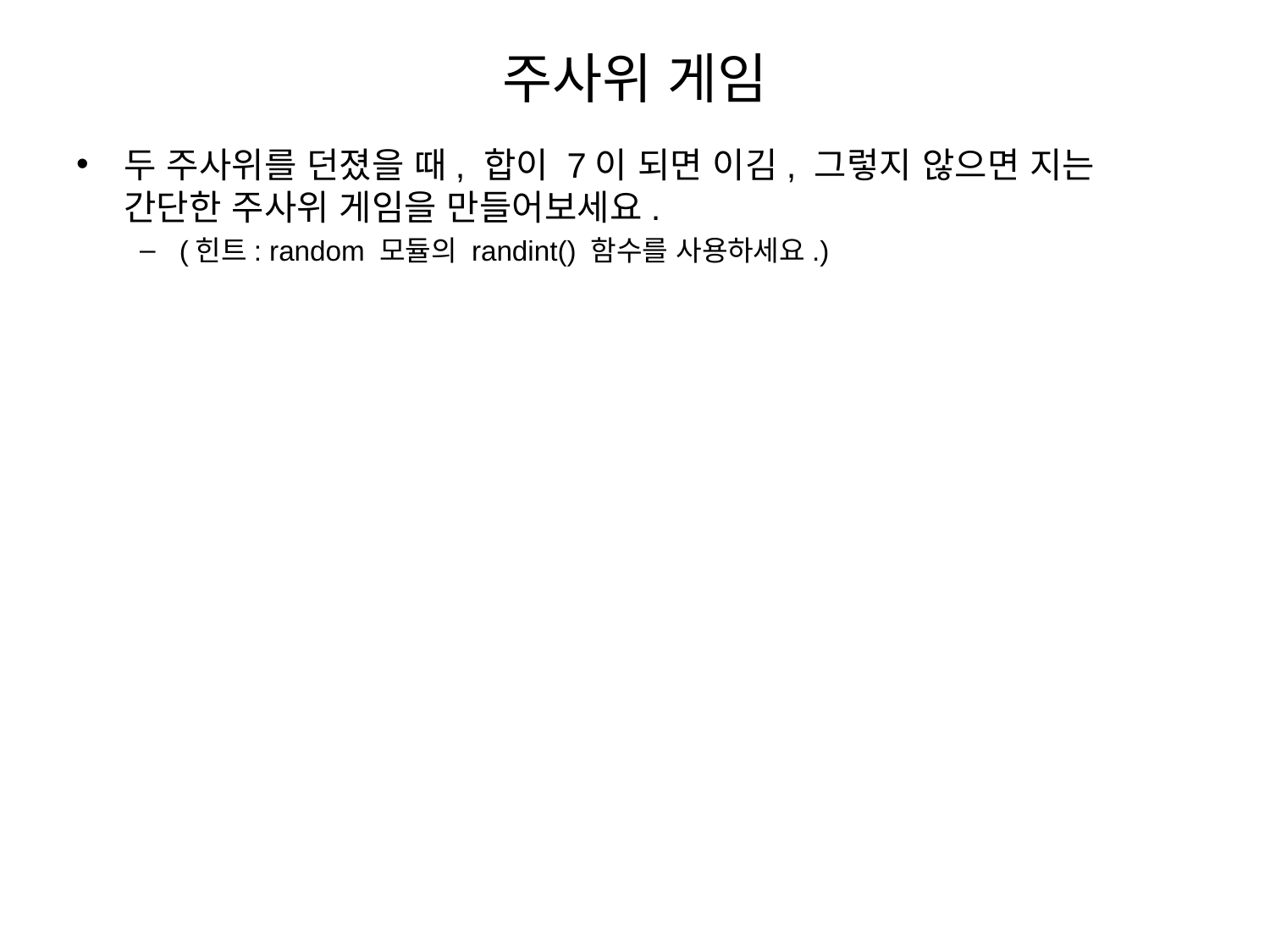

# 주사위 게임
두 주사위를 던졌을 때, 합이 7이 되면 이김, 그렇지 않으면 지는 간단한 주사위 게임을 만들어보세요.
(힌트: random 모듈의 randint() 함수를 사용하세요.)